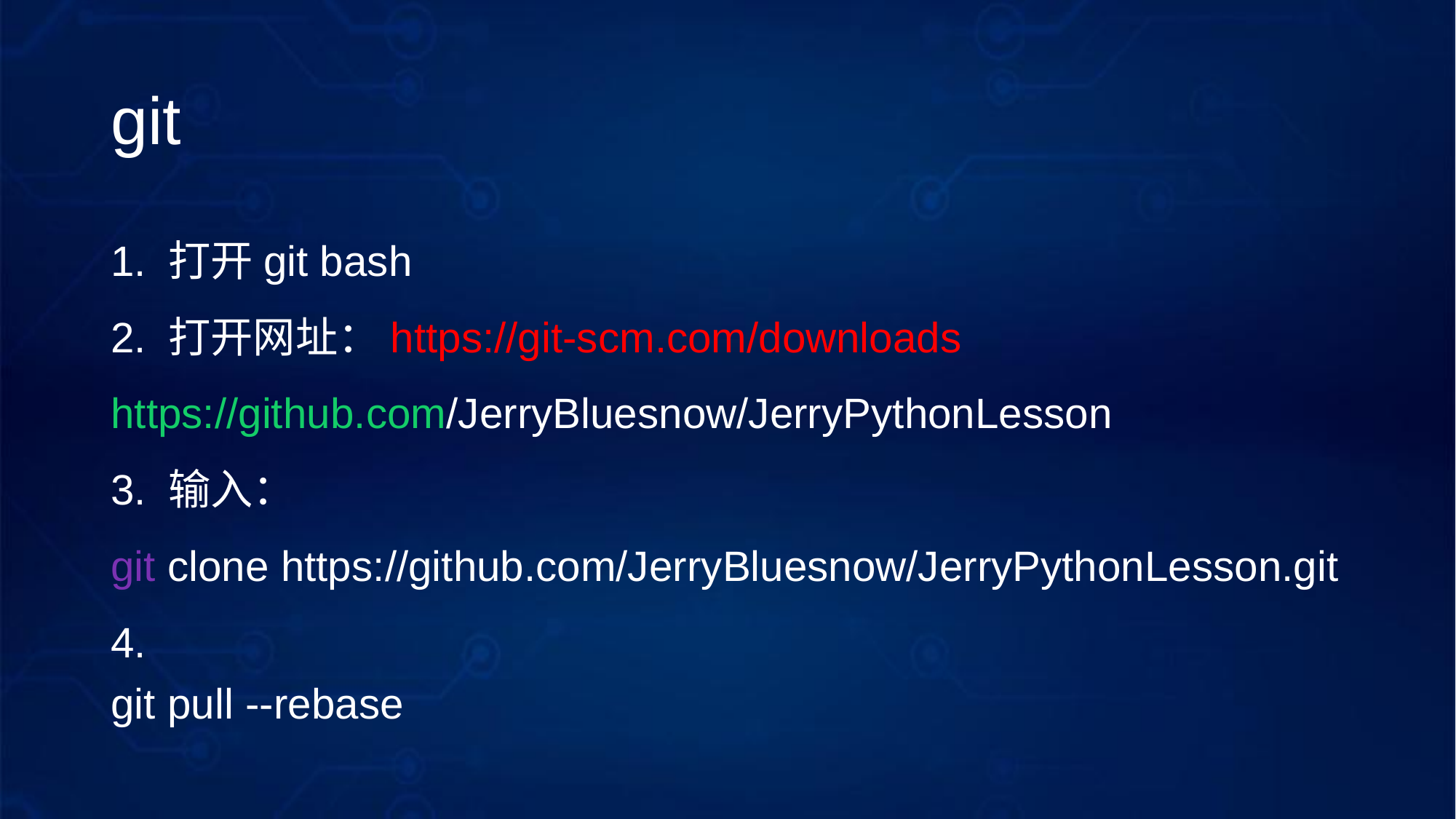

# git
1. 打开git bash
2. 打开网址：https://git-scm.com/downloads
https://github.com/JerryBluesnow/JerryPythonLesson
3. 输入：
git clone https://github.com/JerryBluesnow/JerryPythonLesson.git
4.
git pull --rebase